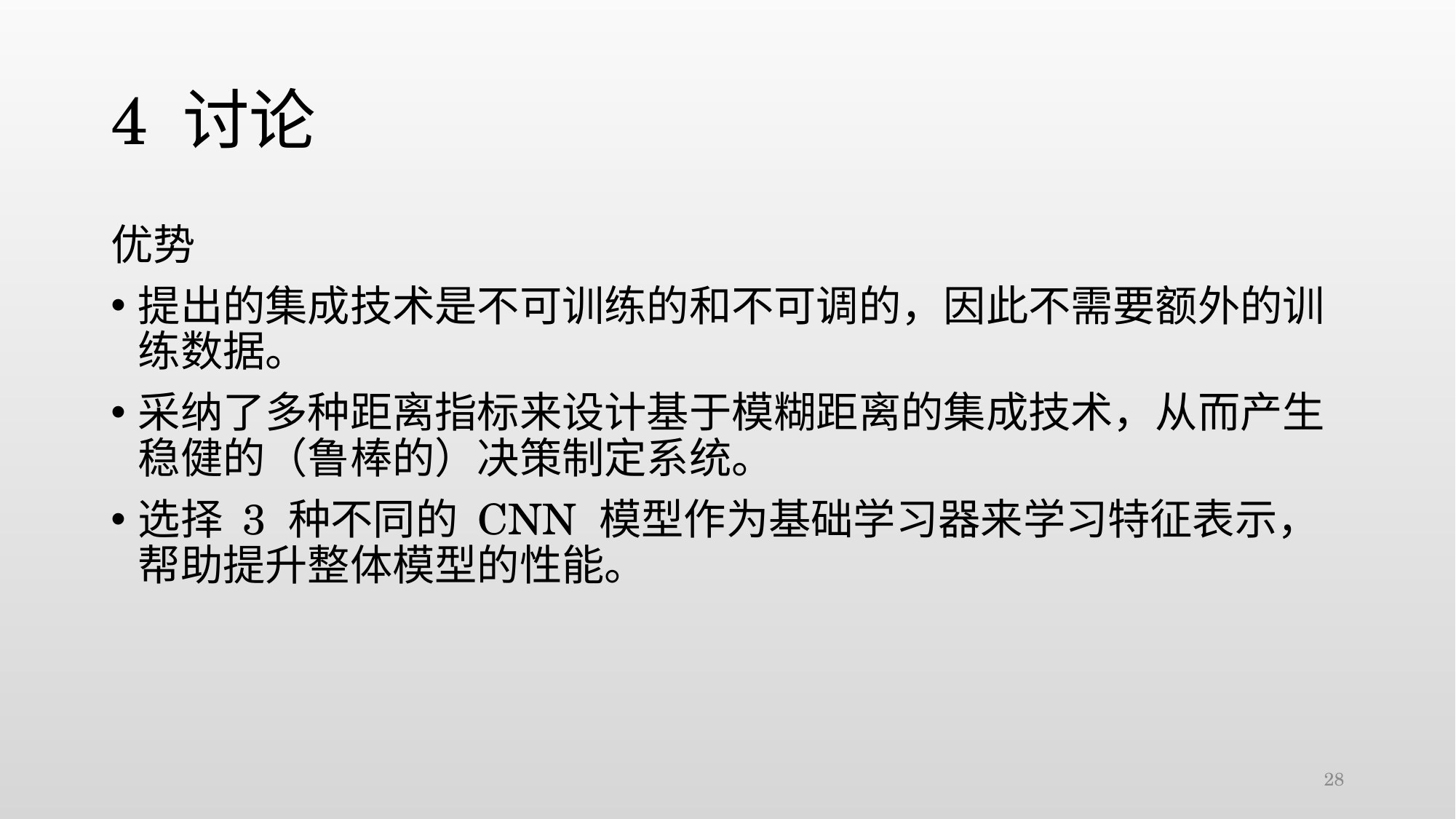

# 4 讨论
优势
提出的集成技术是不可训练的和不可调的，因此不需要额外的训练数据。
采纳了多种距离指标来设计基于模糊距离的集成技术，从而产生稳健的（鲁棒的）决策制定系统。
选择 3 种不同的 CNN 模型作为基础学习器来学习特征表示，帮助提升整体模型的性能。
28